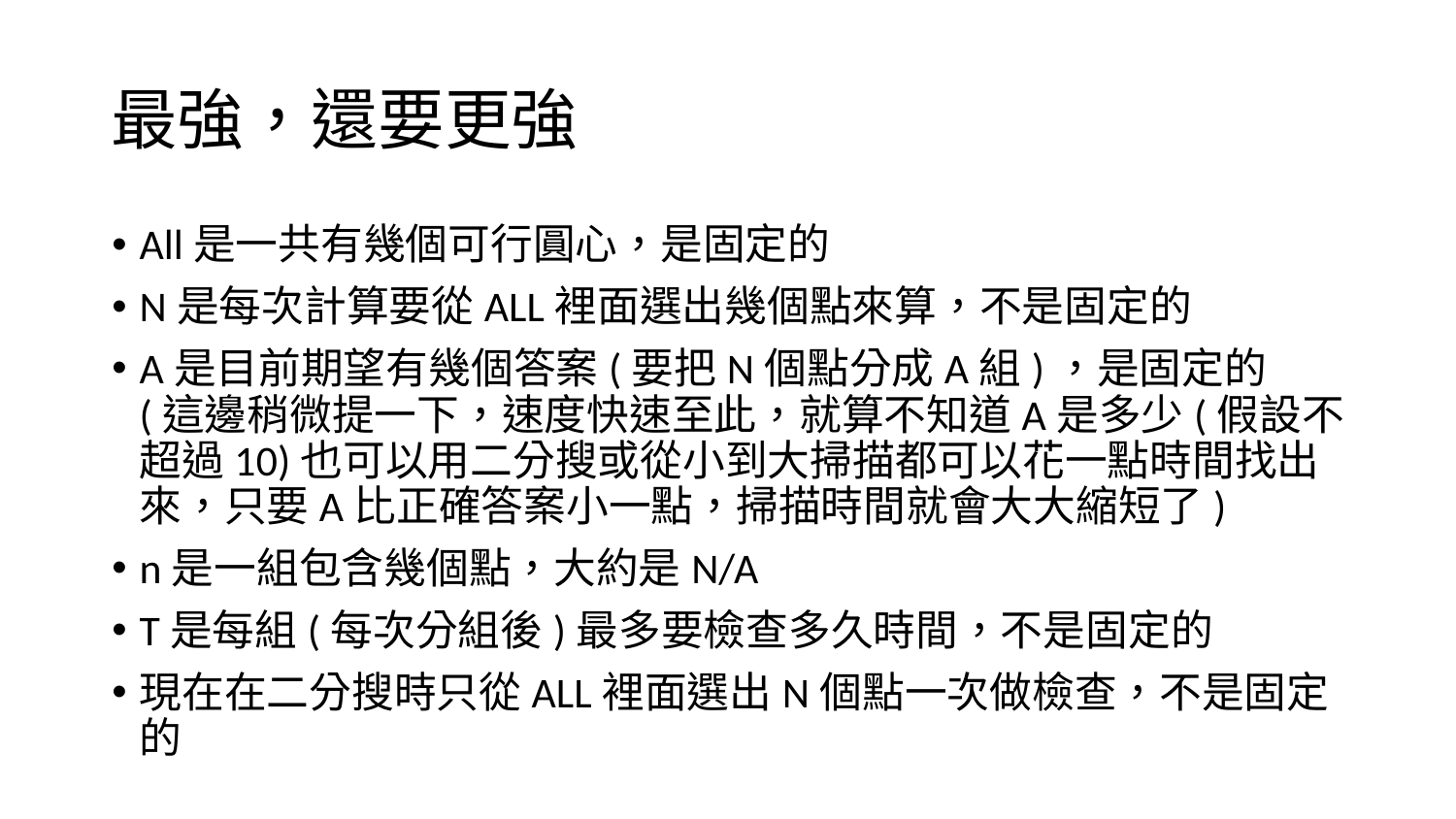

# 最強，還要更強
All是一共有幾個可行圓心，是固定的
N是每次計算要從ALL裡面選出幾個點來算，不是固定的
A是目前期望有幾個答案(要把N個點分成A組)，是固定的
(這邊稍微提一下，速度快速至此，就算不知道A是多少(假設不超過10)也可以用二分搜或從小到大掃描都可以花一點時間找出來，只要A比正確答案小一點，掃描時間就會大大縮短了)
n是一組包含幾個點，大約是N/A
T是每組(每次分組後)最多要檢查多久時間，不是固定的
現在在二分搜時只從ALL裡面選出N個點一次做檢查，不是固定的